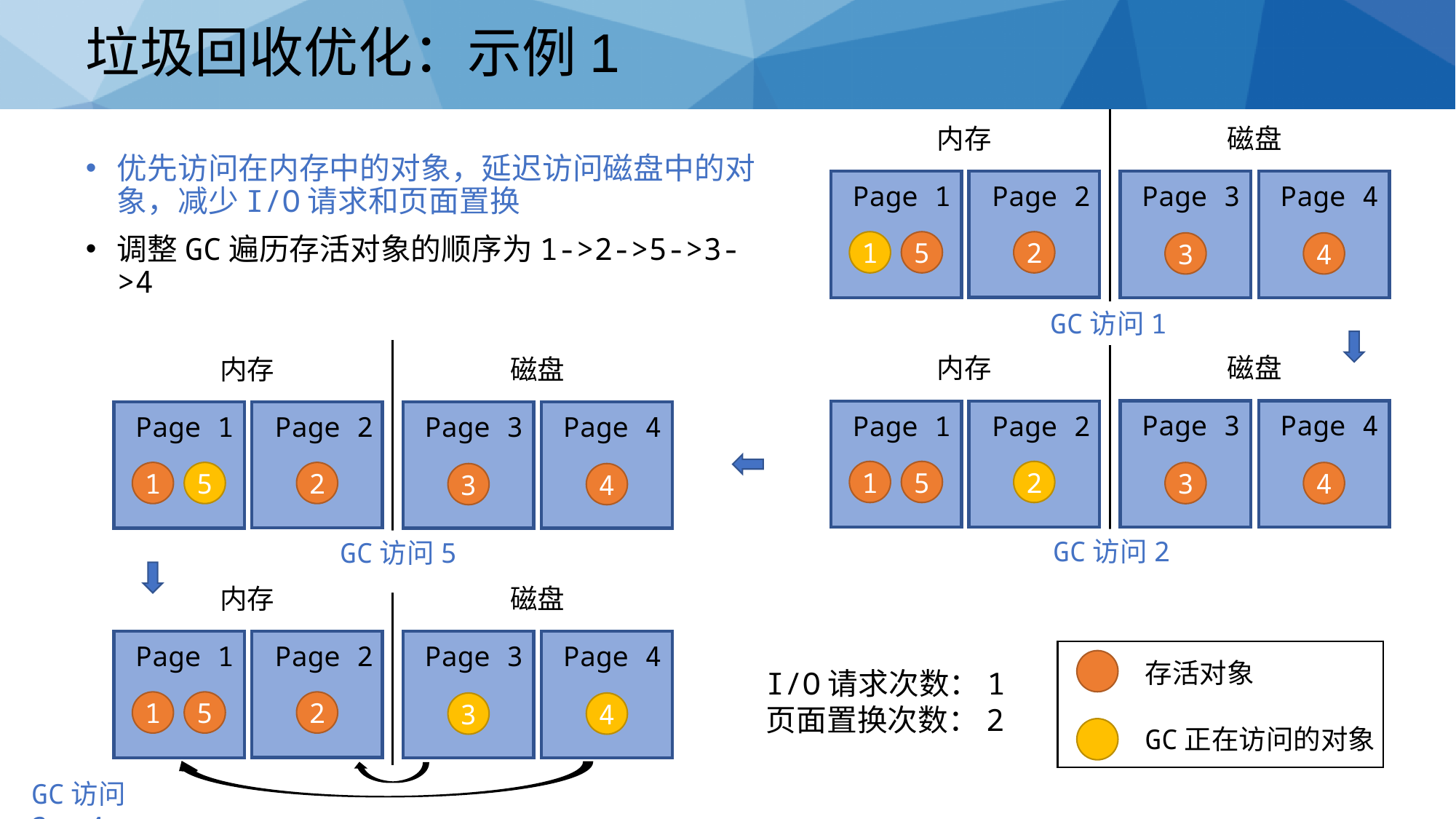

# 垃圾回收优化：示例1
内存
磁盘

Page 3
Page 4
Page 1
Page 2
1
5
2
3
4
优先访问在内存中的对象，延迟访问磁盘中的对象，减少I/O请求和页面置换
调整GC遍历存活对象的顺序为1->2->5->3->4
GC访问1

内存
磁盘

Page 3
Page 4
Page 1
Page 2
1
5
2
3
4
内存
磁盘

Page 3
Page 4
Page 1
Page 2

1
5
2
3
4
GC访问2
GC访问5

内存
磁盘

Page 3
Page 4
Page 1
Page 2

存活对象

GC正在访问的对象

I/O请求次数：1
页面置换次数：2
1
5
2
3
4

GC访问3、4